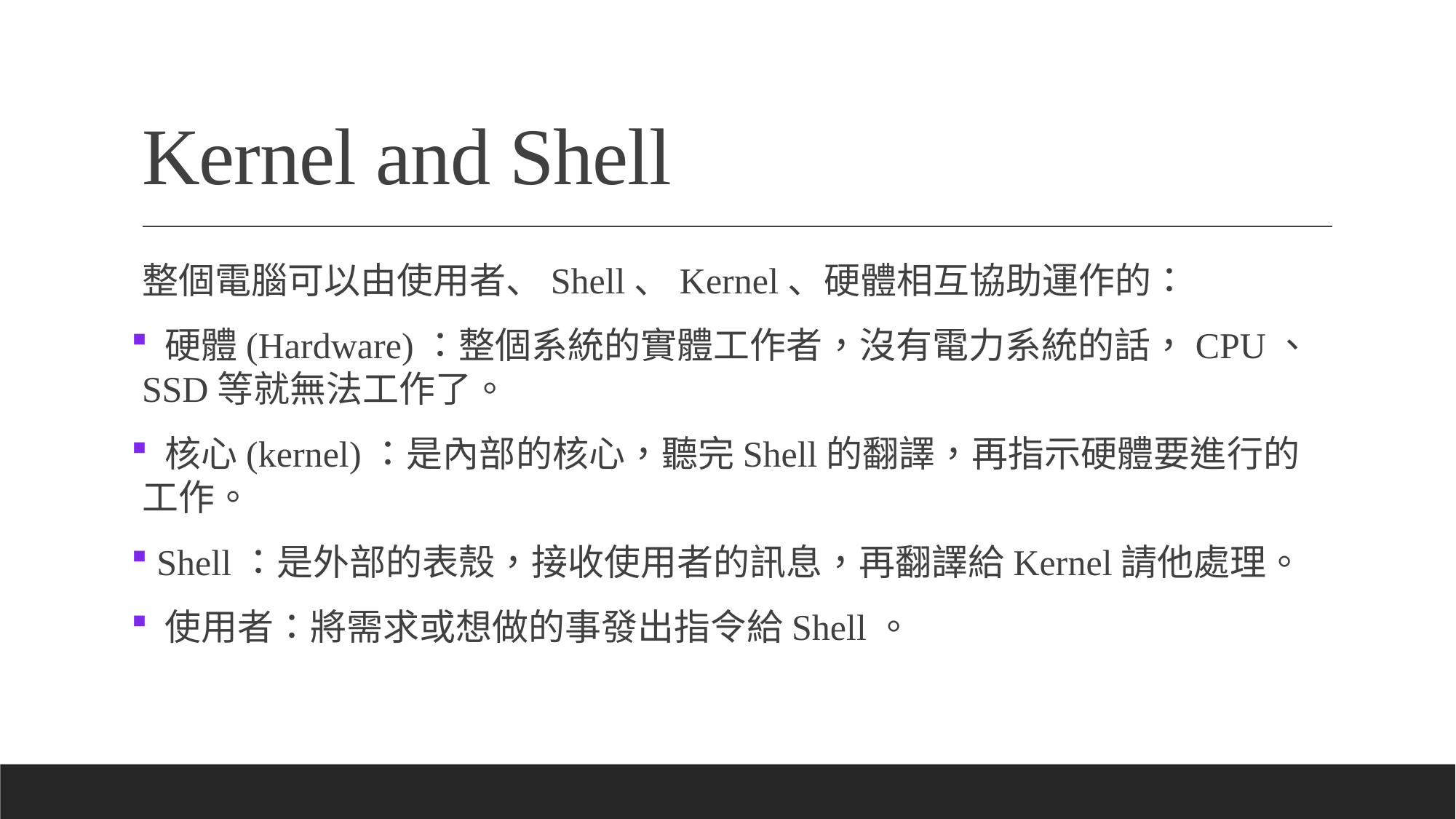

# Kernel and Shell
整個電腦可以由使用者、Shell、Kernel、硬體相互協助運作的：
 硬體(Hardware)：整個系統的實體工作者，沒有電力系統的話，CPU、SSD等就無法工作了。
 核心(kernel)：是內部的核心，聽完Shell的翻譯，再指示硬體要進行的工作。
 Shell：是外部的表殼，接收使用者的訊息，再翻譯給Kernel請他處理。
 使用者：將需求或想做的事發出指令給Shell。